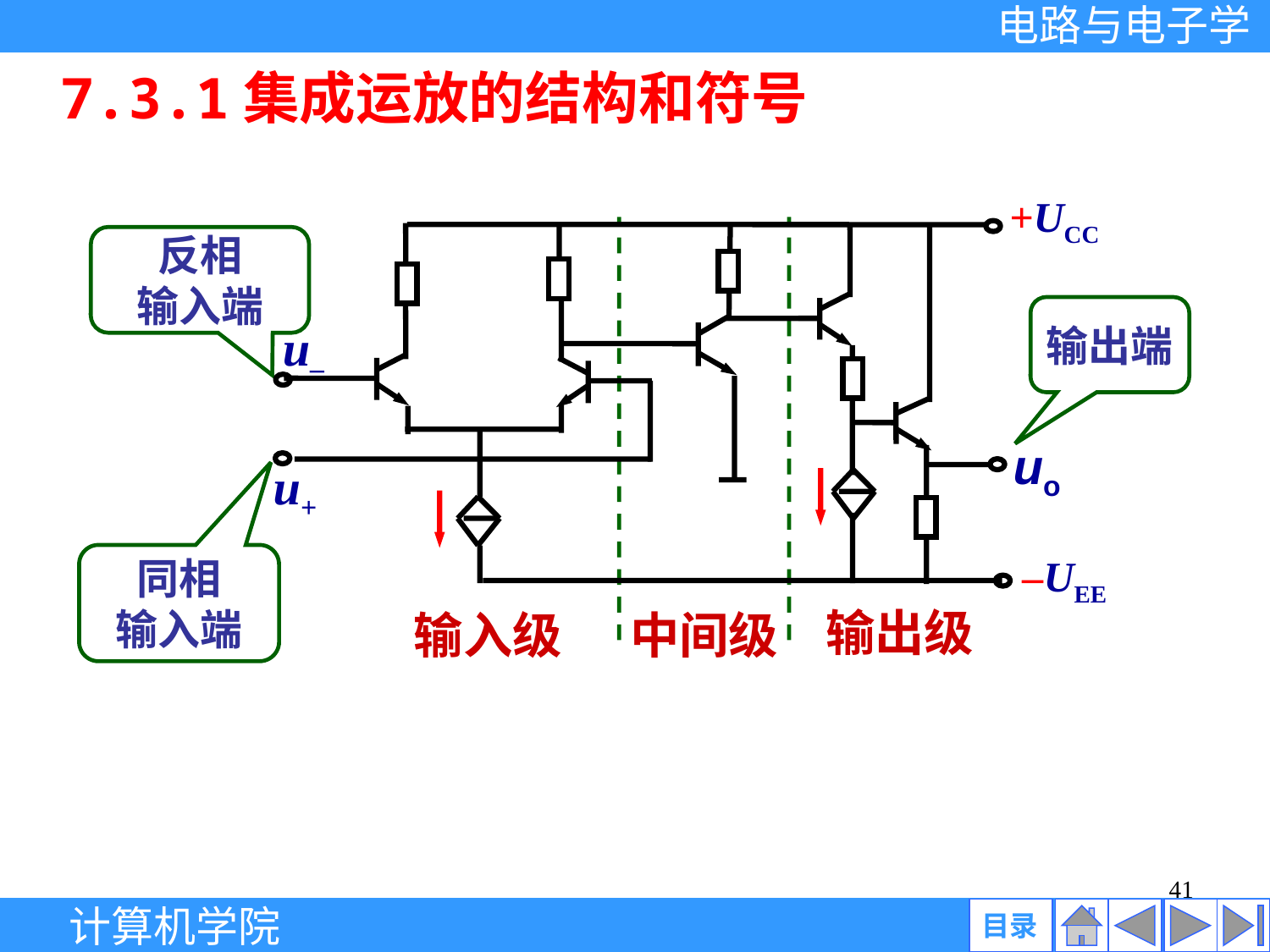

7.3.1集成运放的结构和符号
+UCC

u–
u+

uo

–UEE

反相
输入端
输出端
同相
输入端
输出级
输入级
中间级